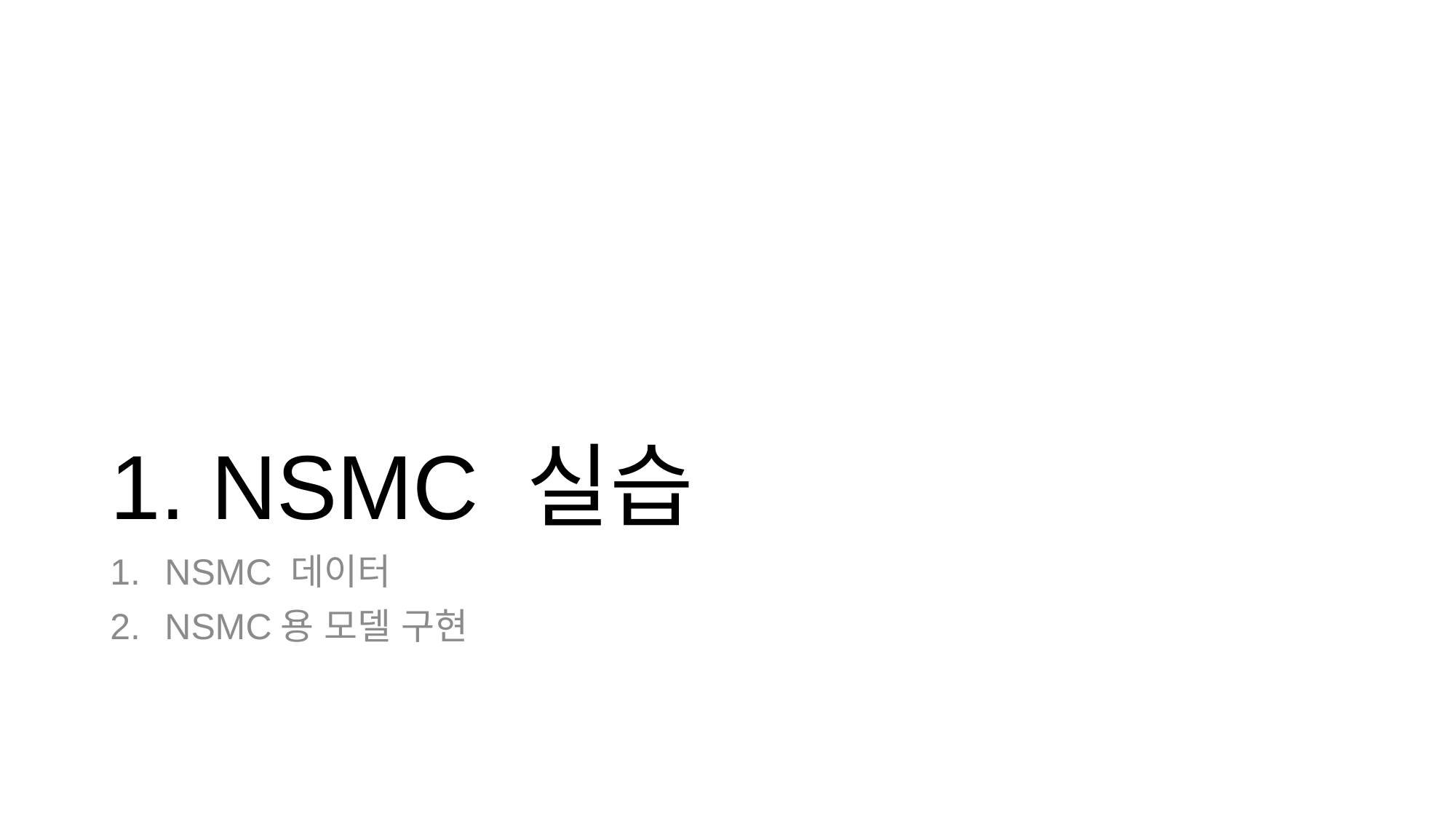

# 1. NSMC 실습
NSMC 데이터
NSMC용 모델 구현